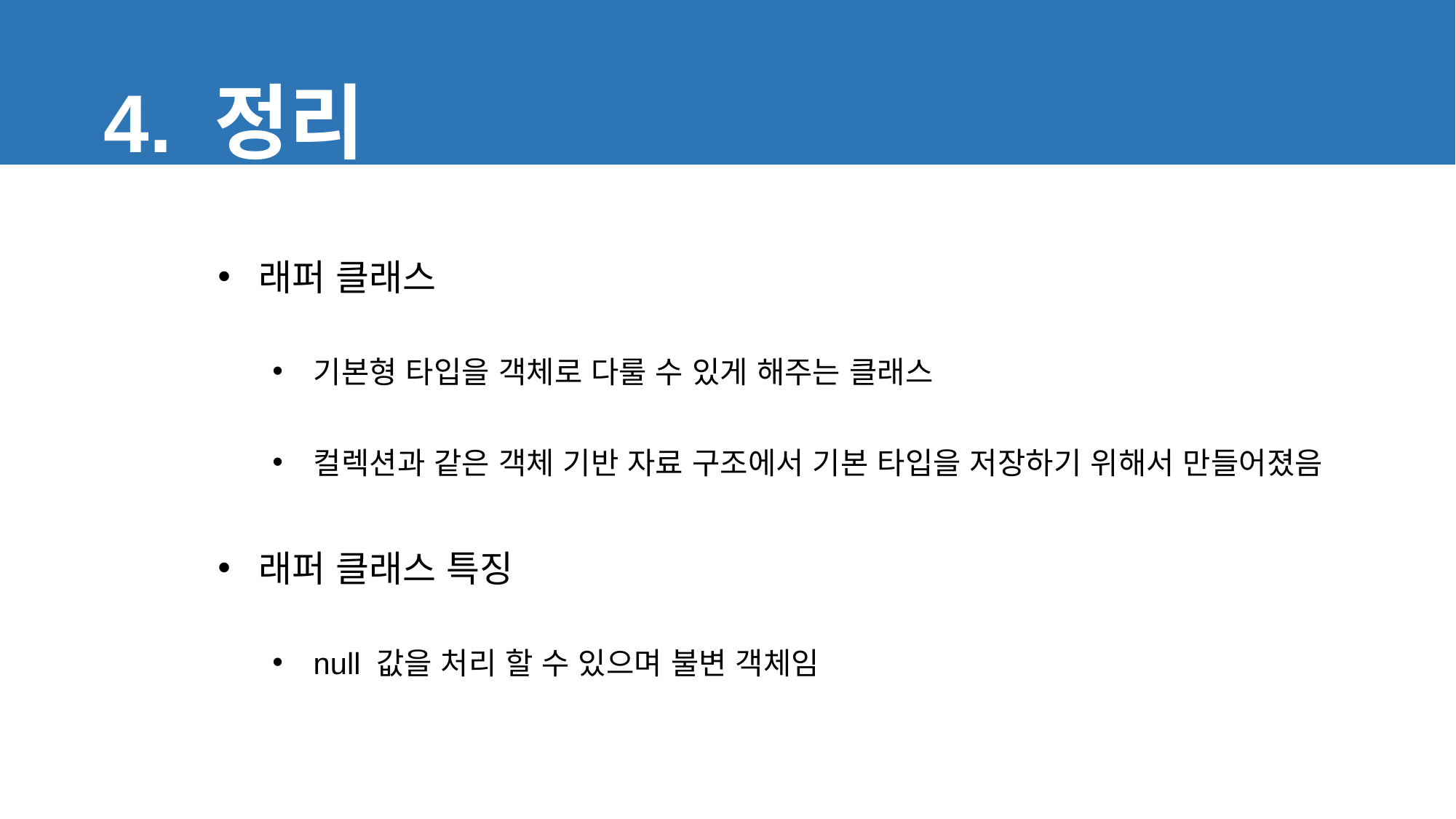

4. 정리
래퍼 클래스
기본형 타입을 객체로 다룰 수 있게 해주는 클래스
컬렉션과 같은 객체 기반 자료 구조에서 기본 타입을 저장하기 위해서 만들어졌음
래퍼 클래스 특징
null 값을 처리 할 수 있으며 불변 객체임